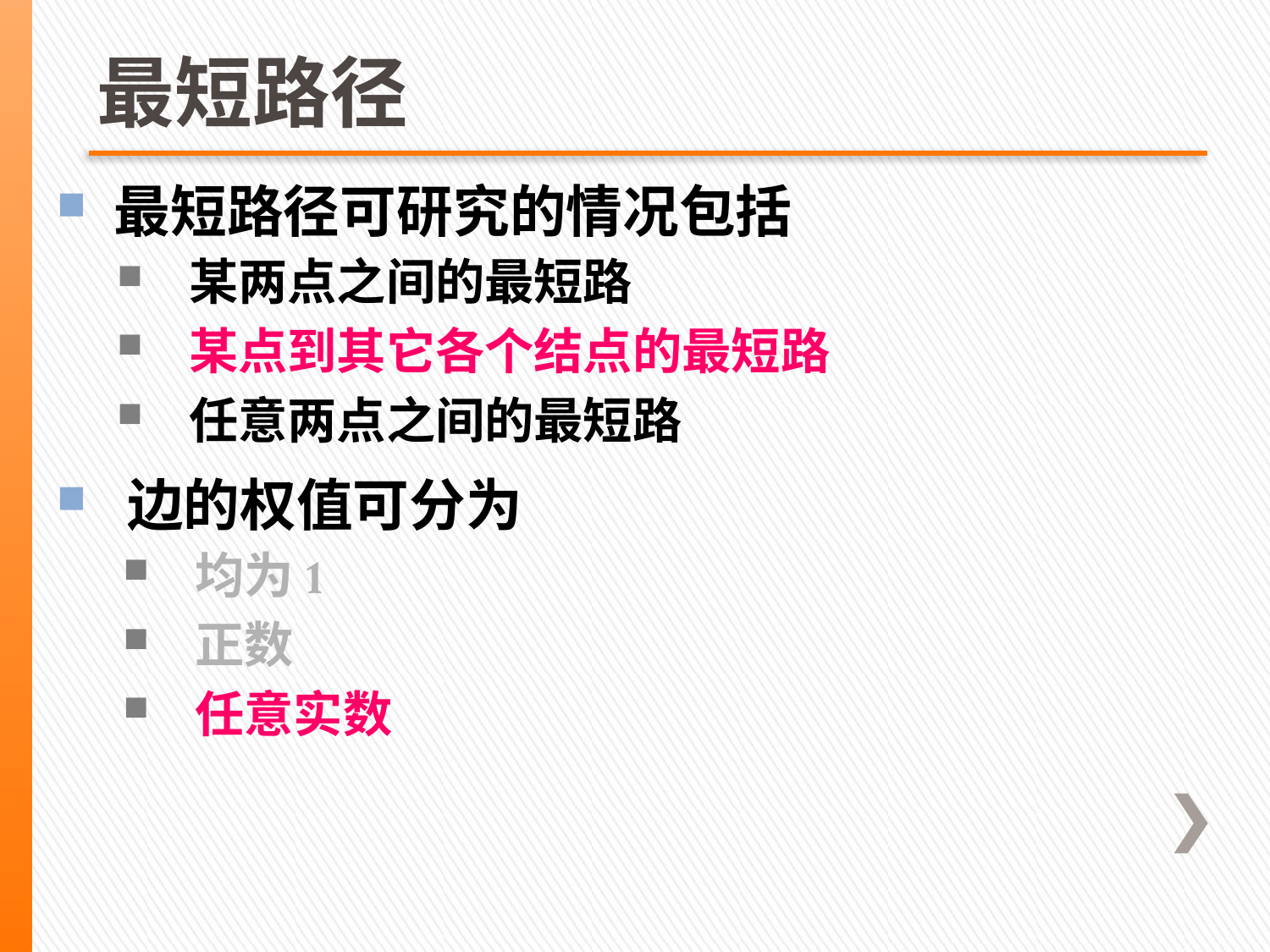

# 最短路径
 最短路径可研究的情况包括
   某两点之间的最短路
   某点到其它各个结点的最短路
   任意两点之间的最短路
  边的权值可分为
   均为1
   正数
   任意实数